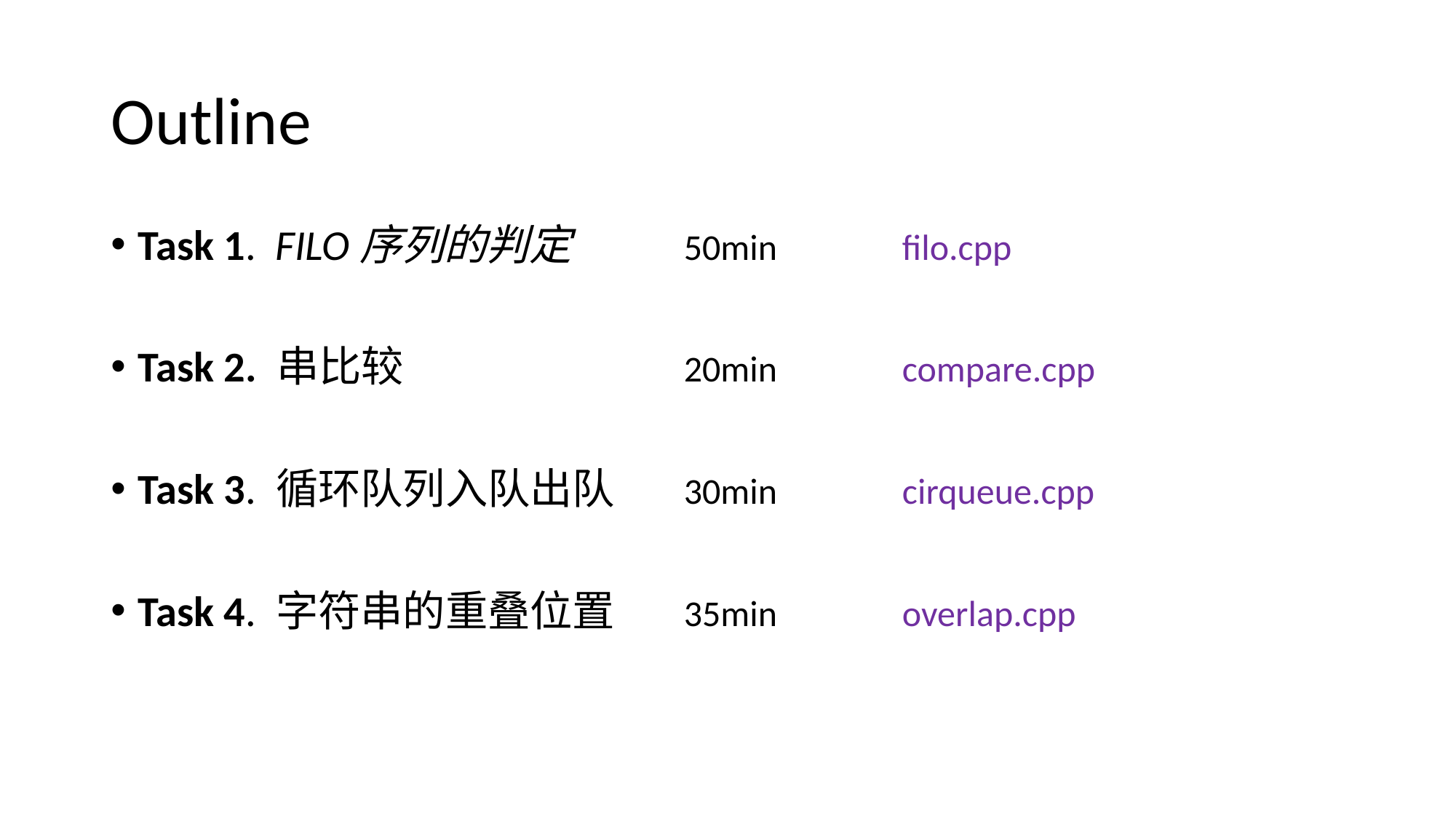

# Outline
Task 1.  FILO序列的判定  	50min		filo.cpp

Task 2. 串比较			20min	 	compare.cpp

Task 3. 循环队列入队出队	30min		cirqueue.cpp

Task 4. 字符串的重叠位置	35min		overlap.cpp